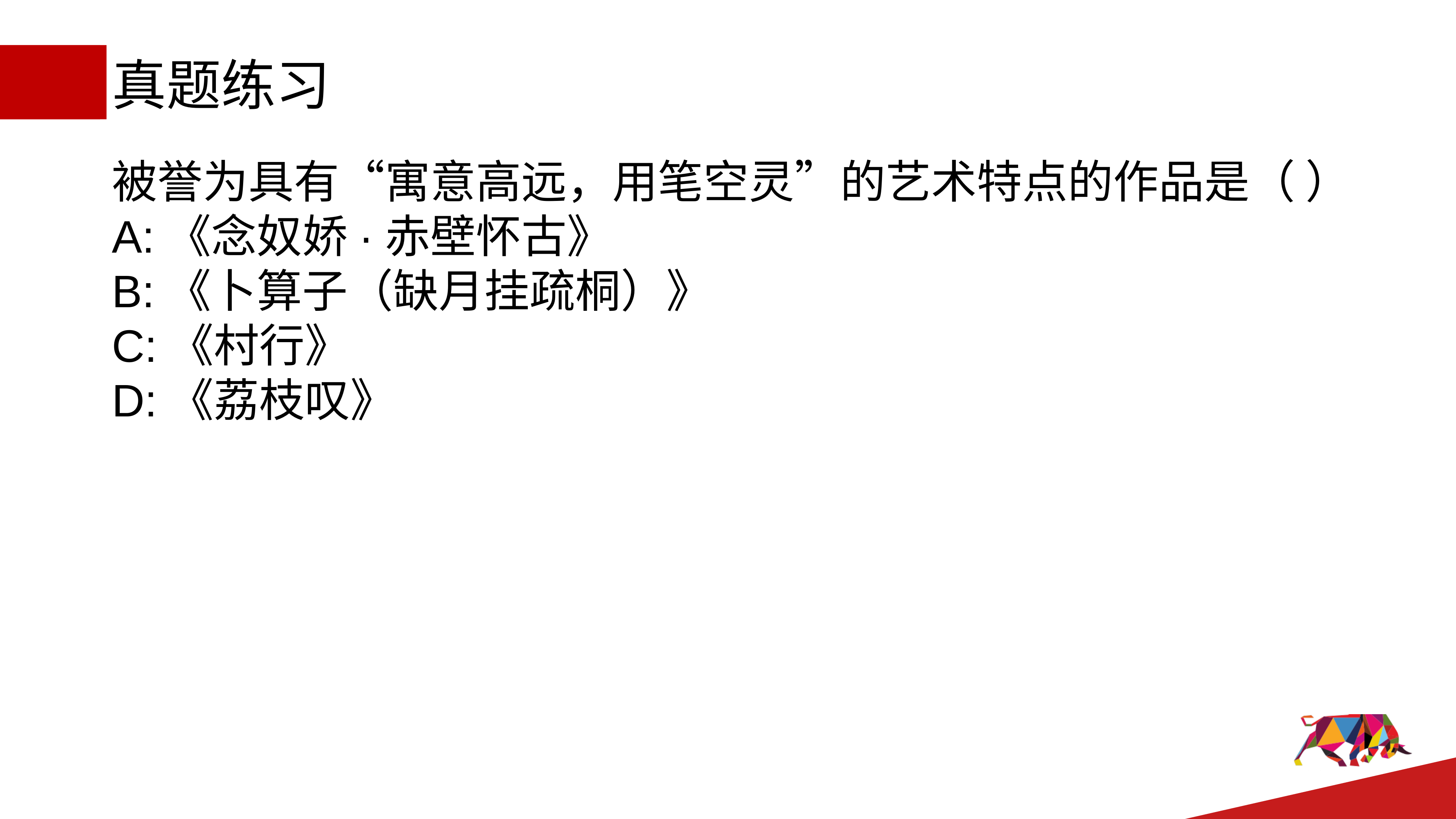

# 真题练习
被誉为具有“寓意高远，用笔空灵”的艺术特点的作品是（ ）
A:《念奴娇·赤壁怀古》
B:《卜算子（缺月挂疏桐）》
C:《村行》
D:《荔枝叹》